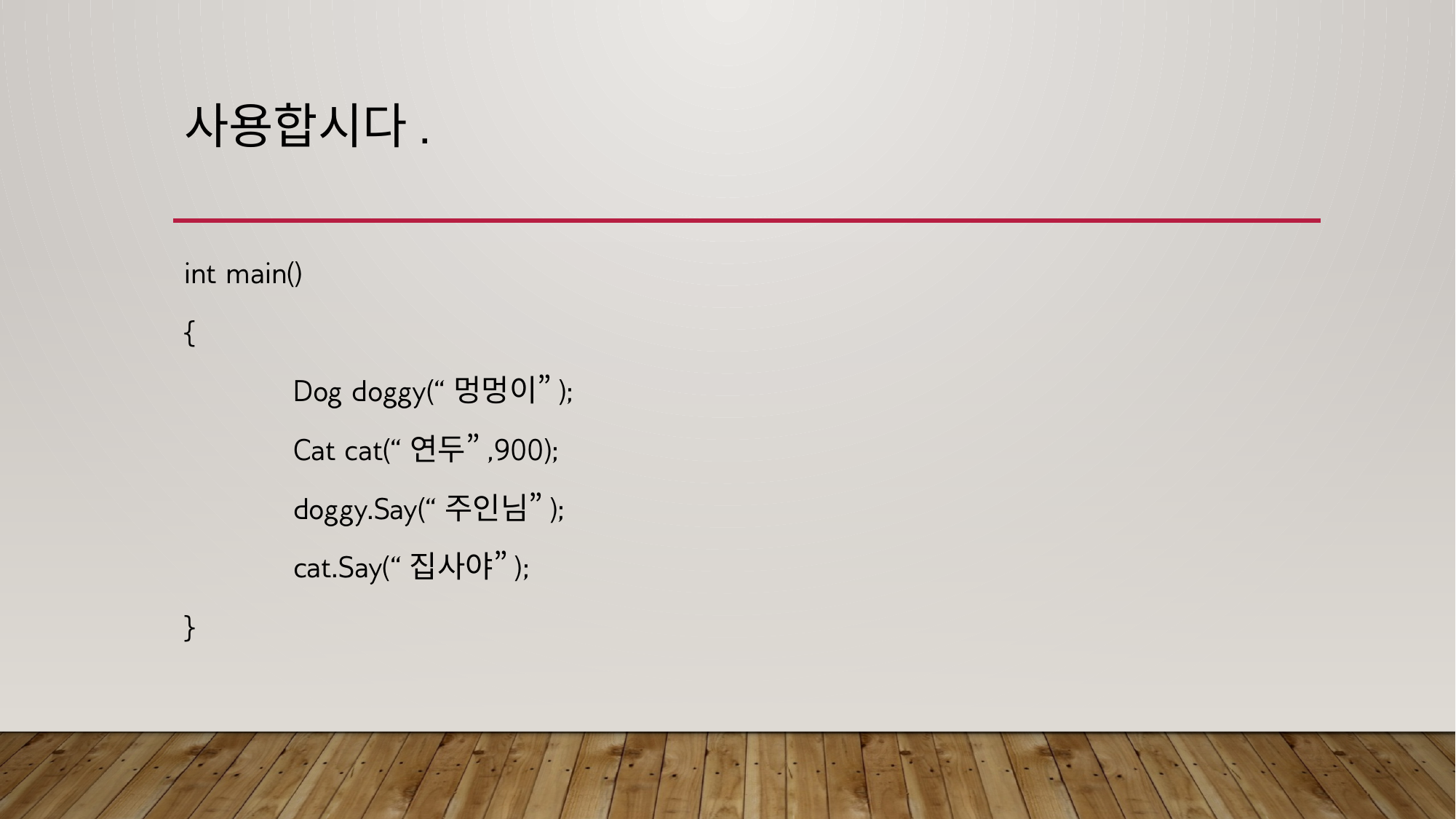

# 사용합시다.
int main()
{
	Dog doggy(“멍멍이”);
	Cat cat(“연두”,900);
	doggy.Say(“주인님”);
	cat.Say(“집사야”);
}